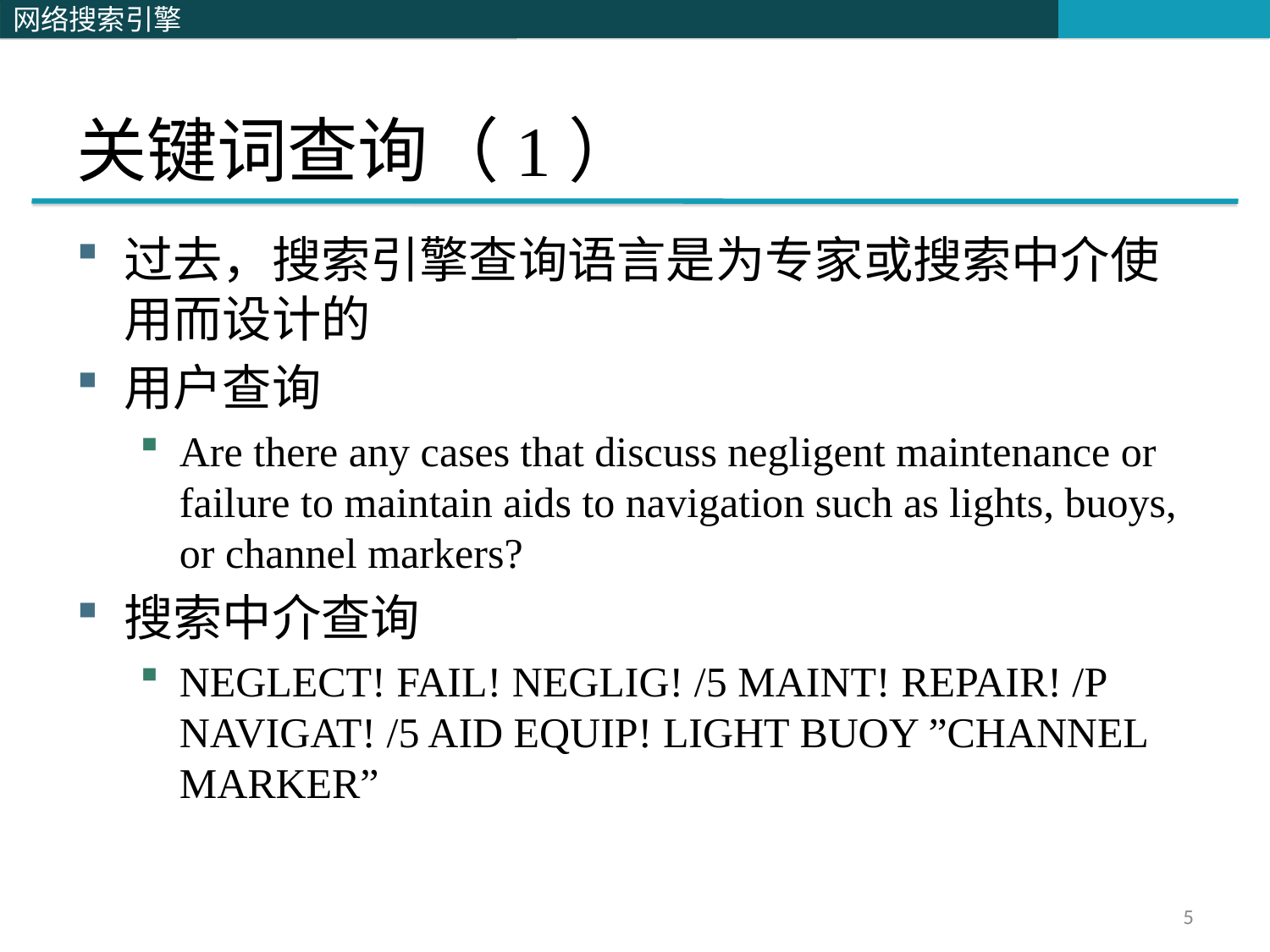

# 关键词查询（1）
过去，搜索引擎查询语言是为专家或搜索中介使用而设计的
用户查询
Are there any cases that discuss negligent maintenance or failure to maintain aids to navigation such as lights, buoys, or channel markers?
搜索中介查询
NEGLECT! FAIL! NEGLIG! /5 MAINT! REPAIR! /P NAVIGAT! /5 AID EQUIP! LIGHT BUOY ”CHANNEL MARKER”
5